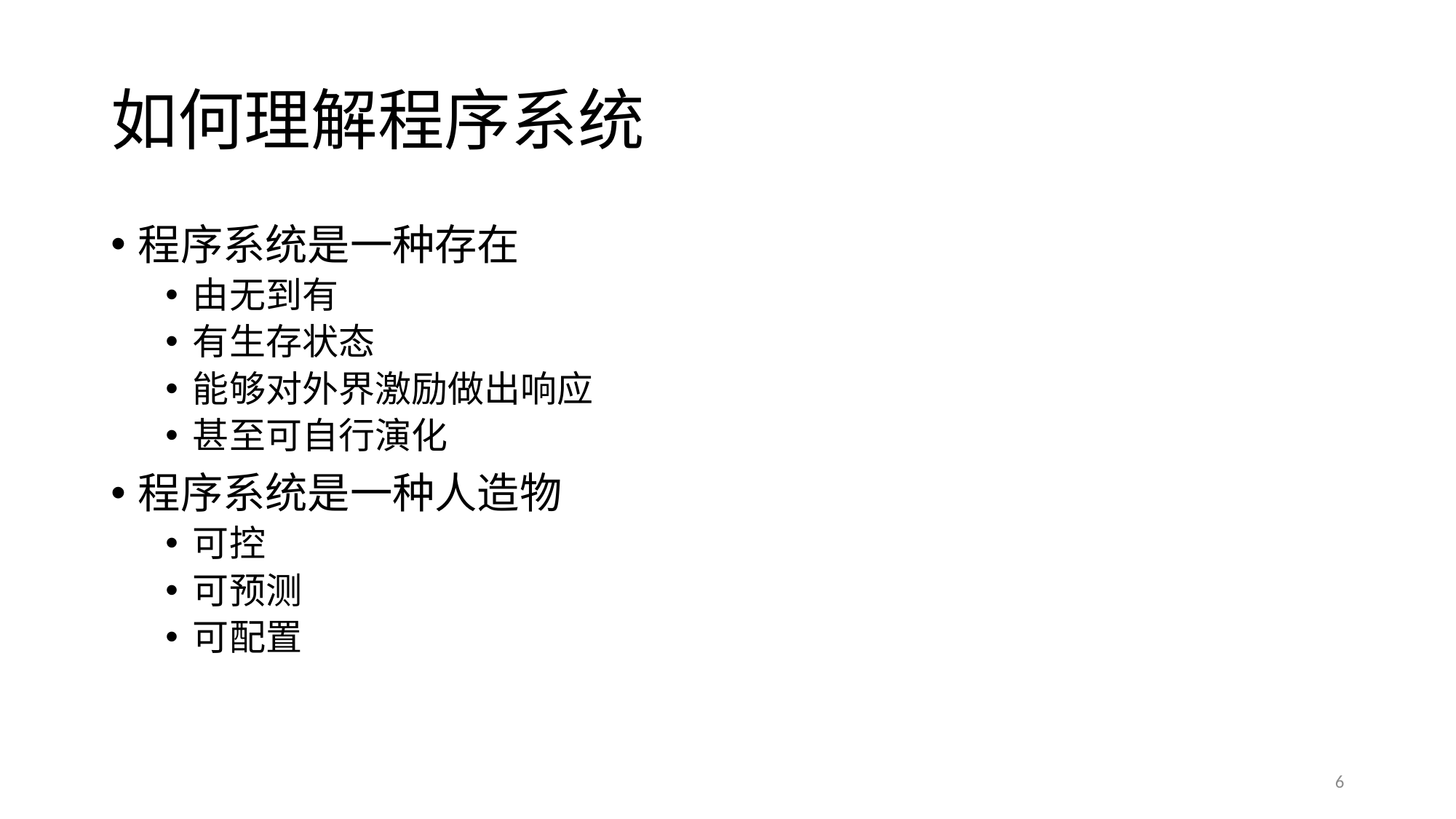

# 如何理解程序系统
程序系统是一种存在
由无到有
有生存状态
能够对外界激励做出响应
甚至可自行演化
程序系统是一种人造物
可控
可预测
可配置
6